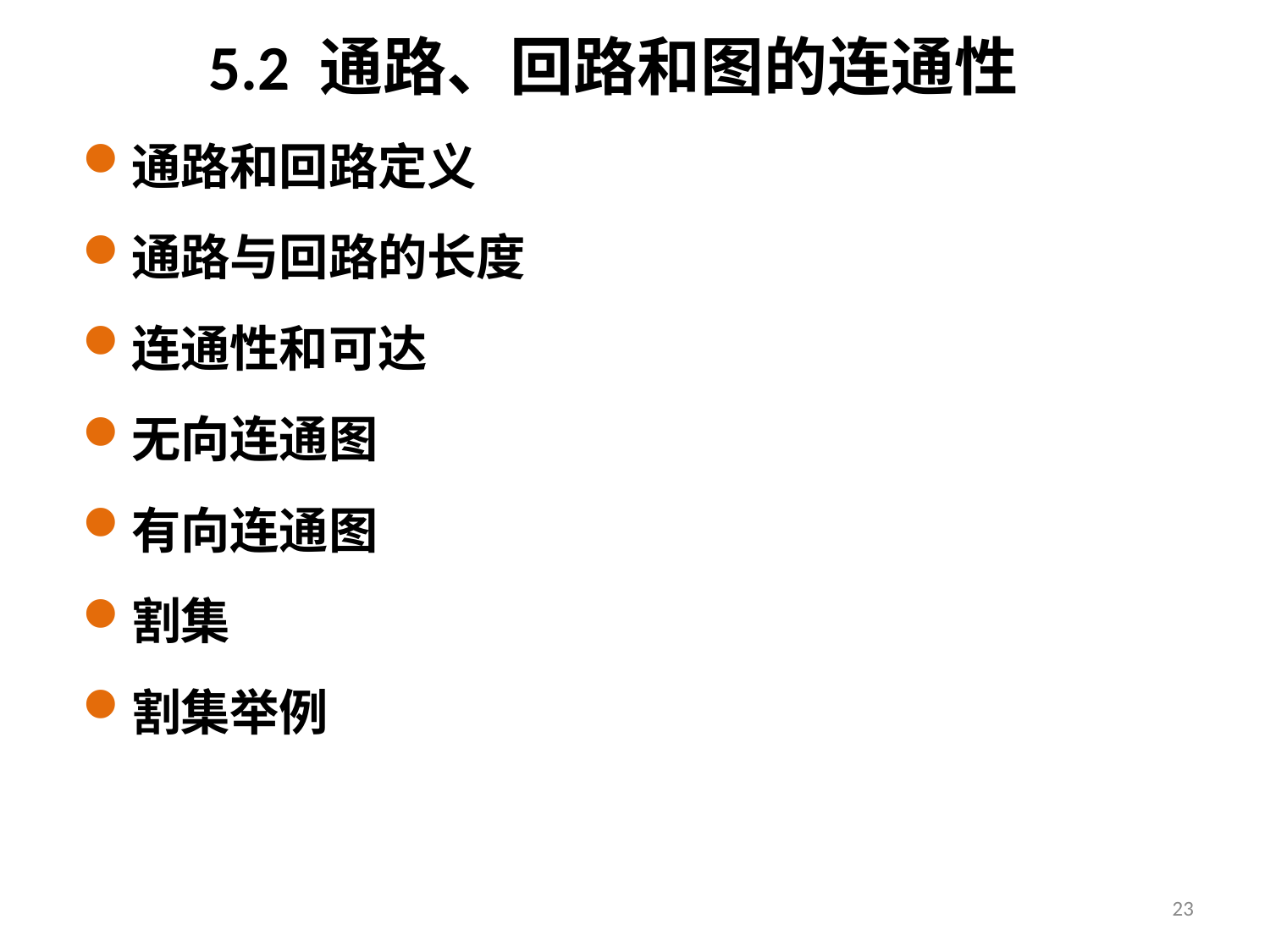

# 5.2 通路、回路和图的连通性
通路和回路定义
通路与回路的长度
连通性和可达
无向连通图
有向连通图
割集
割集举例
23